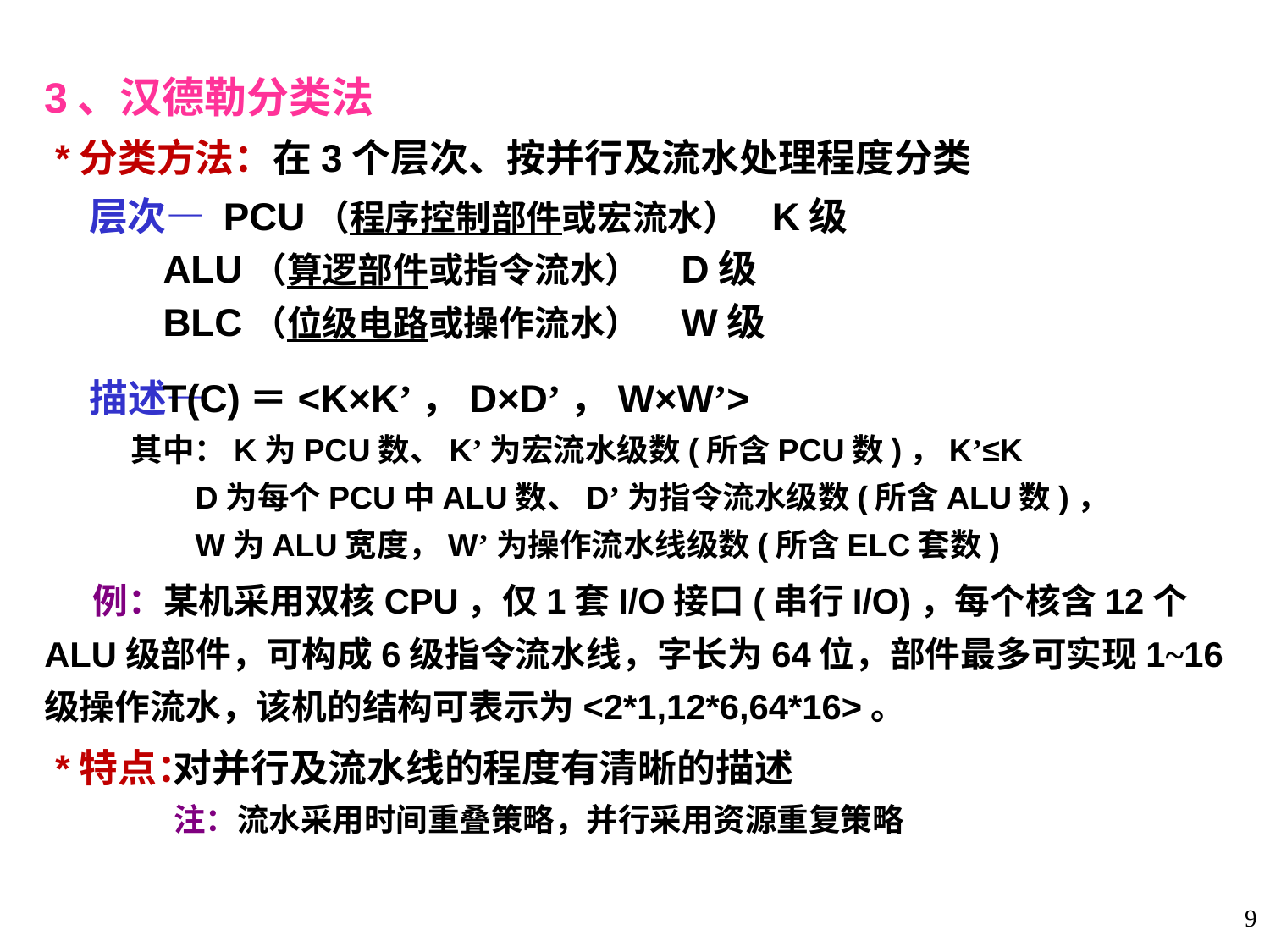

3、汉德勒分类法
 *分类方法：在3个层次、按并行及流水处理程度分类
    层次— PCU（程序控制部件或宏流水）  K级
           ALU（算逻部件或指令流水）    D级
           BLC（位级电路或操作流水）    W级
    描述—

 *特点：
           T(C)＝<K×K’，D×D’，W×W’>
           其中：K为PCU数、K’为宏流水级数(所含PCU数)，K’≤K
                 D为每个PCU中ALU数、D’为指令流水级数(所含ALU数)，
                 W为ALU宽度，W’为操作流水线级数(所含ELC套数)
     例：某机采用双核CPU，仅1套I/O接口(串行I/O)，每个核含12个ALU级部件，可构成6级指令流水线，字长为64位，部件最多可实现1~16级操作流水，该机的结构可表示为<2*1,12*6,64*16>。
   对并行及流水线的程度有清晰的描述
    注：流水采用时间重叠策略，并行采用资源重复策略

9